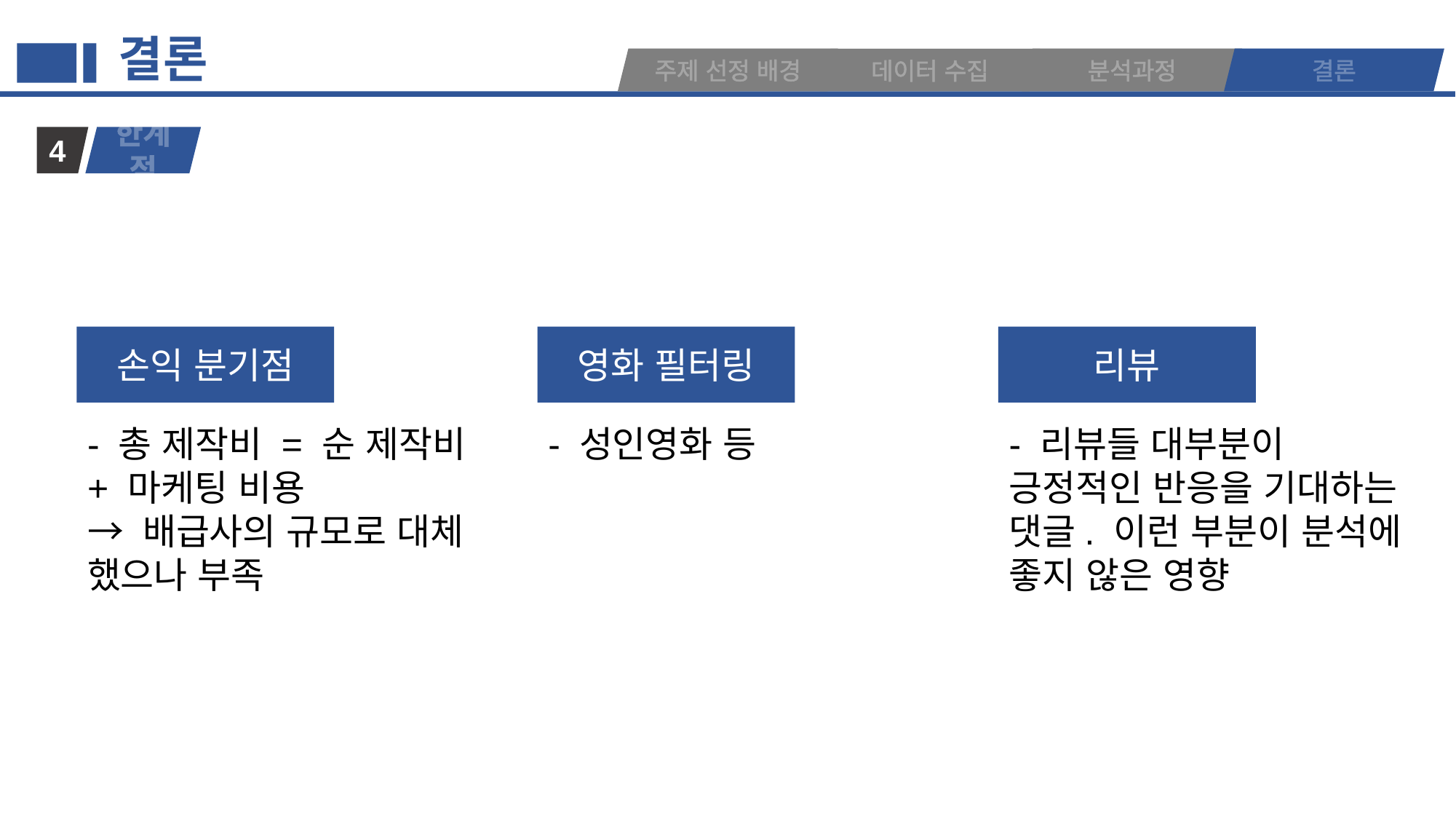

결론

주제 선정 배경
분석과정
결론
데이터 수집

한계점
4
손익 분기점
- 총 제작비 = 순 제작비 + 마케팅 비용
→ 배급사의 규모로 대체 했으나 부족
영화 필터링
- 성인영화 등
리뷰
- 리뷰들 대부분이 긍정적인 반응을 기대하는 댓글. 이런 부분이 분석에 좋지 않은 영향